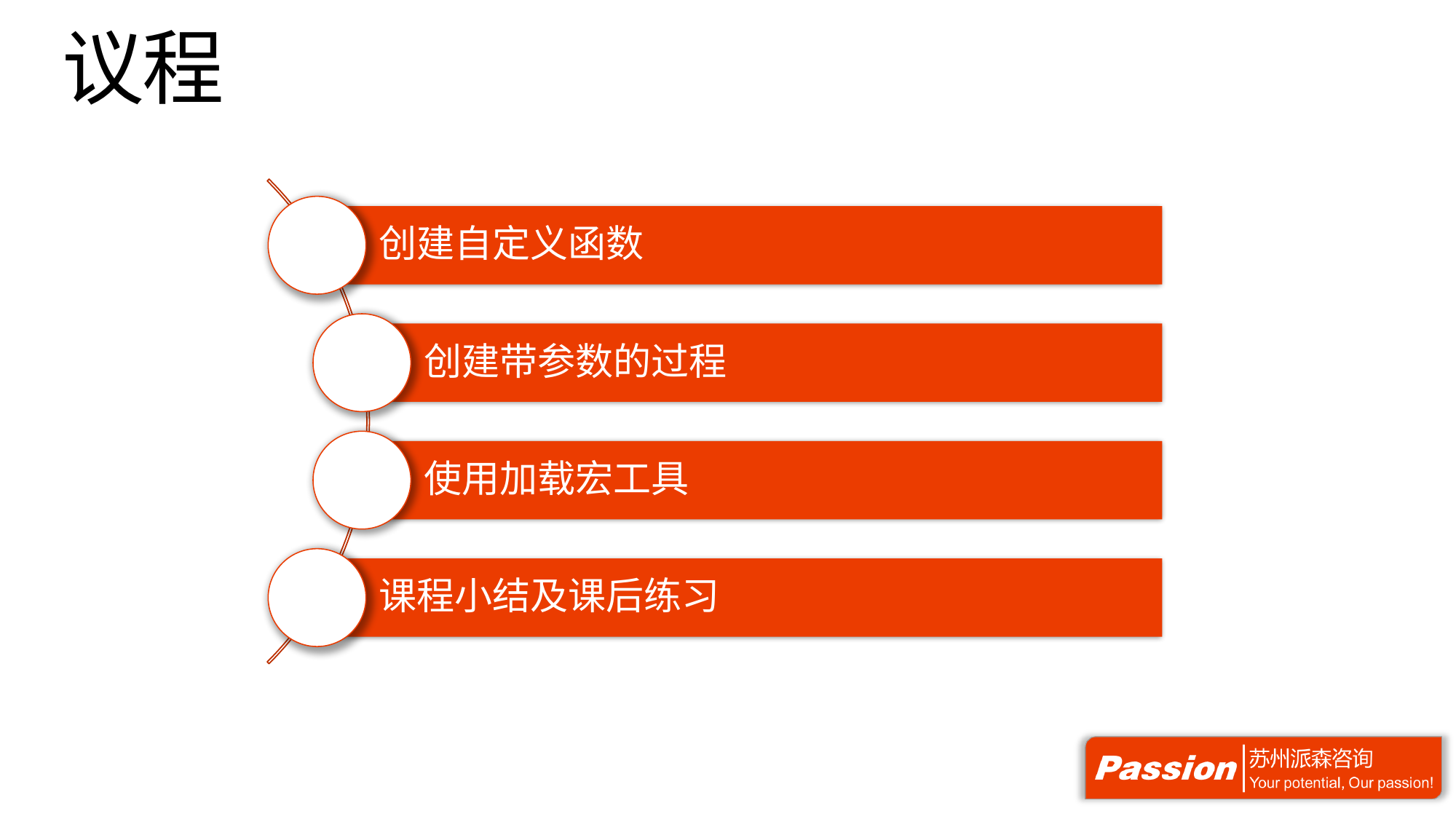

# 议程
创建自定义函数
创建带参数的过程
使用加载宏工具
课程小结及课后练习